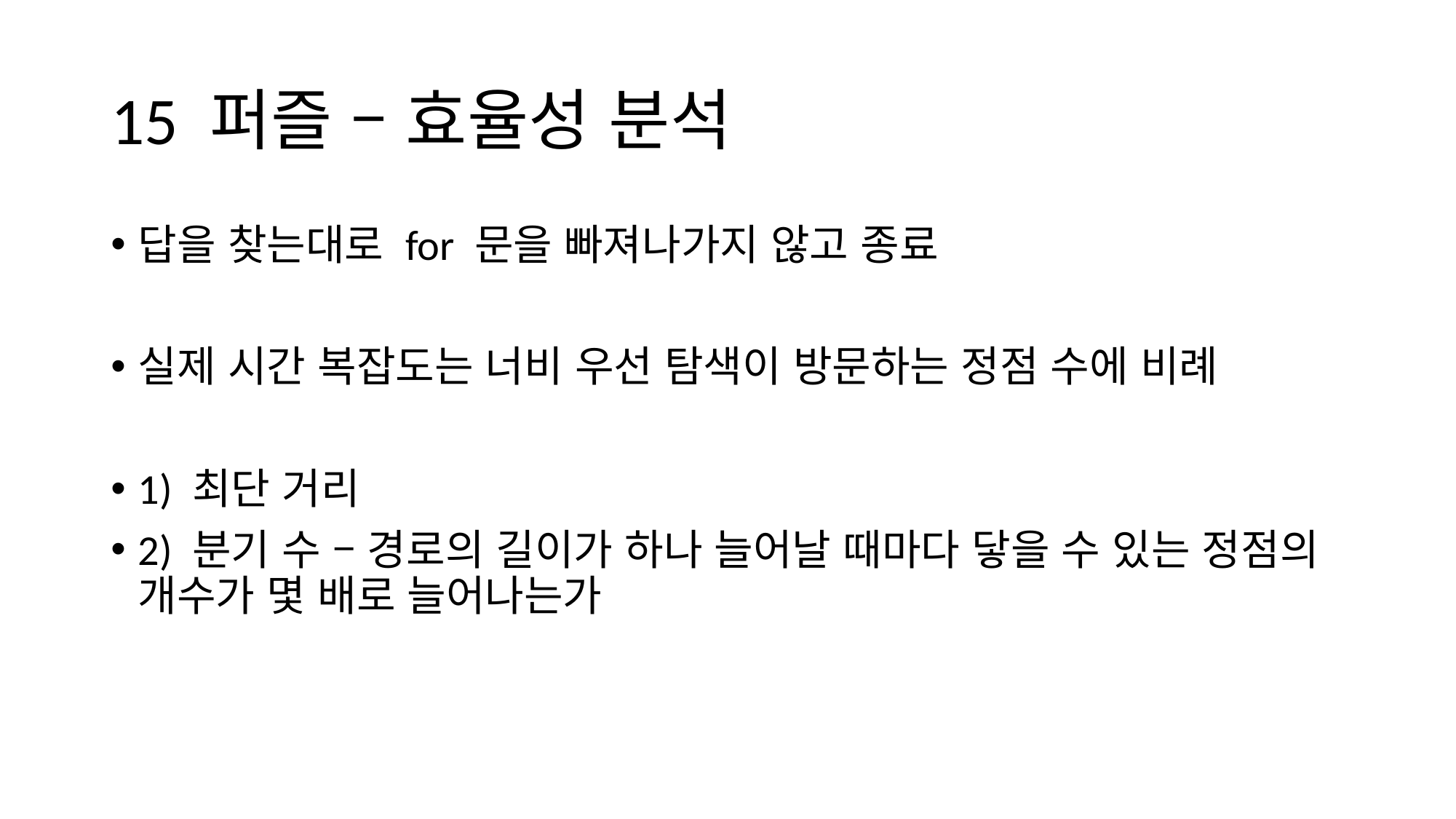

# 15 퍼즐 – 효율성 분석
답을 찾는대로 for 문을 빠져나가지 않고 종료

실제 시간 복잡도는 너비 우선 탐색이 방문하는 정점 수에 비례

1) 최단 거리
2) 분기 수 – 경로의 길이가 하나 늘어날 때마다 닿을 수 있는 정점의 개수가 몇 배로 늘어나는가